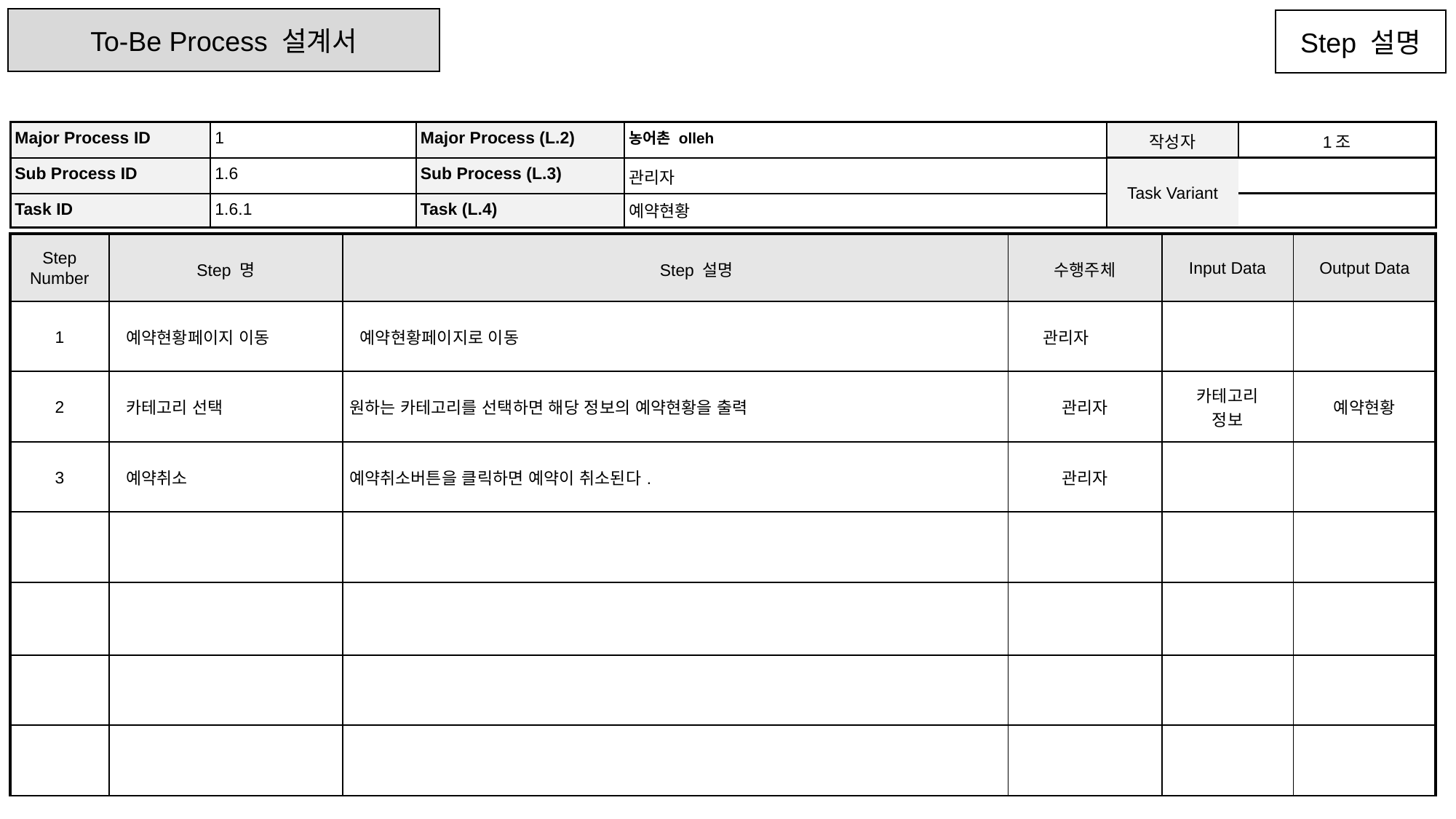

To-Be Process 설계서
Step 설명
| Major Process ID | 1 | Major Process (L.2) | 농어촌 olleh | 작성자 | 1조 |
| --- | --- | --- | --- | --- | --- |
| Sub Process ID | 1.6 | Sub Process (L.3) | 관리자 | Task Variant |  |
| Task ID | 1.6.1 | Task (L.4) | 예약현황 |  |  |
| Step Number | Step 명 | Step 설명 | 수행주체 | Input Data | Output Data |
| --- | --- | --- | --- | --- | --- |
| 1 | 예약현황페이지 이동 | 예약현황페이지로 이동 | 관리자 |  |  |
| 2 | 카테고리 선택 | 원하는 카테고리를 선택하면 해당 정보의 예약현황을 출력 | 관리자 | 카테고리 정보 | 예약현황 |
| 3 | 예약취소 | 예약취소버튼을 클릭하면 예약이 취소된다. | 관리자 |  |  |
|  |  |  |  |  |  |
|  |  |  |  |  |  |
|  |  |  |  |  |  |
|  |  |  |  |  |  |